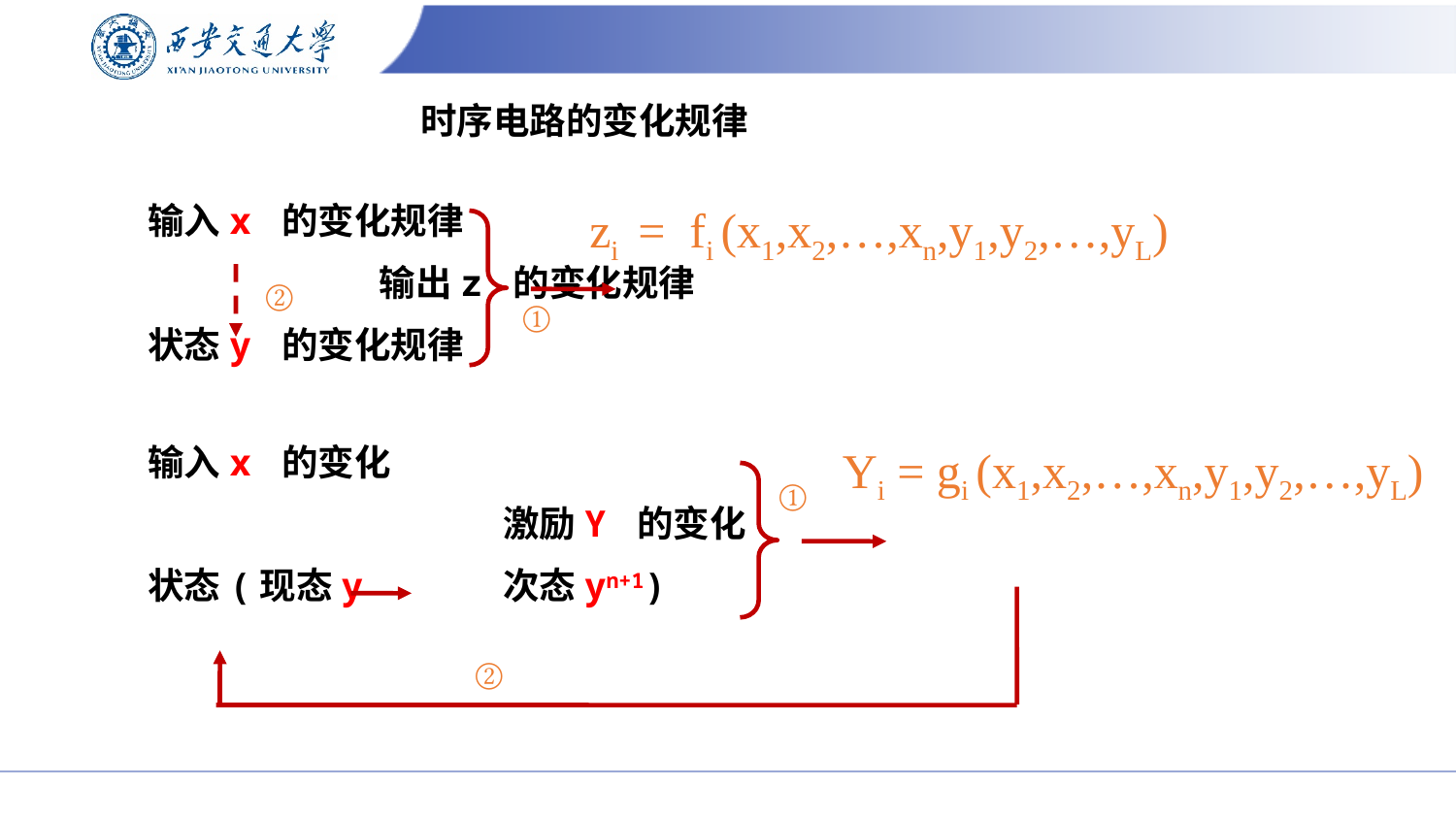

# 时序电路的变化规律
输入x 的变化规律
                           输出z 的变化规律
状态y 的变化规律

zi  =  fi (x1,x2,…,xn,y1,y2,…,yL)
②
①
输入x 的变化
                                          激励Y 的变化
状态(现态y      次态yn+1)

①
②
Yi = gi (x1,x2,…,xn,y1,y2,…,yL)